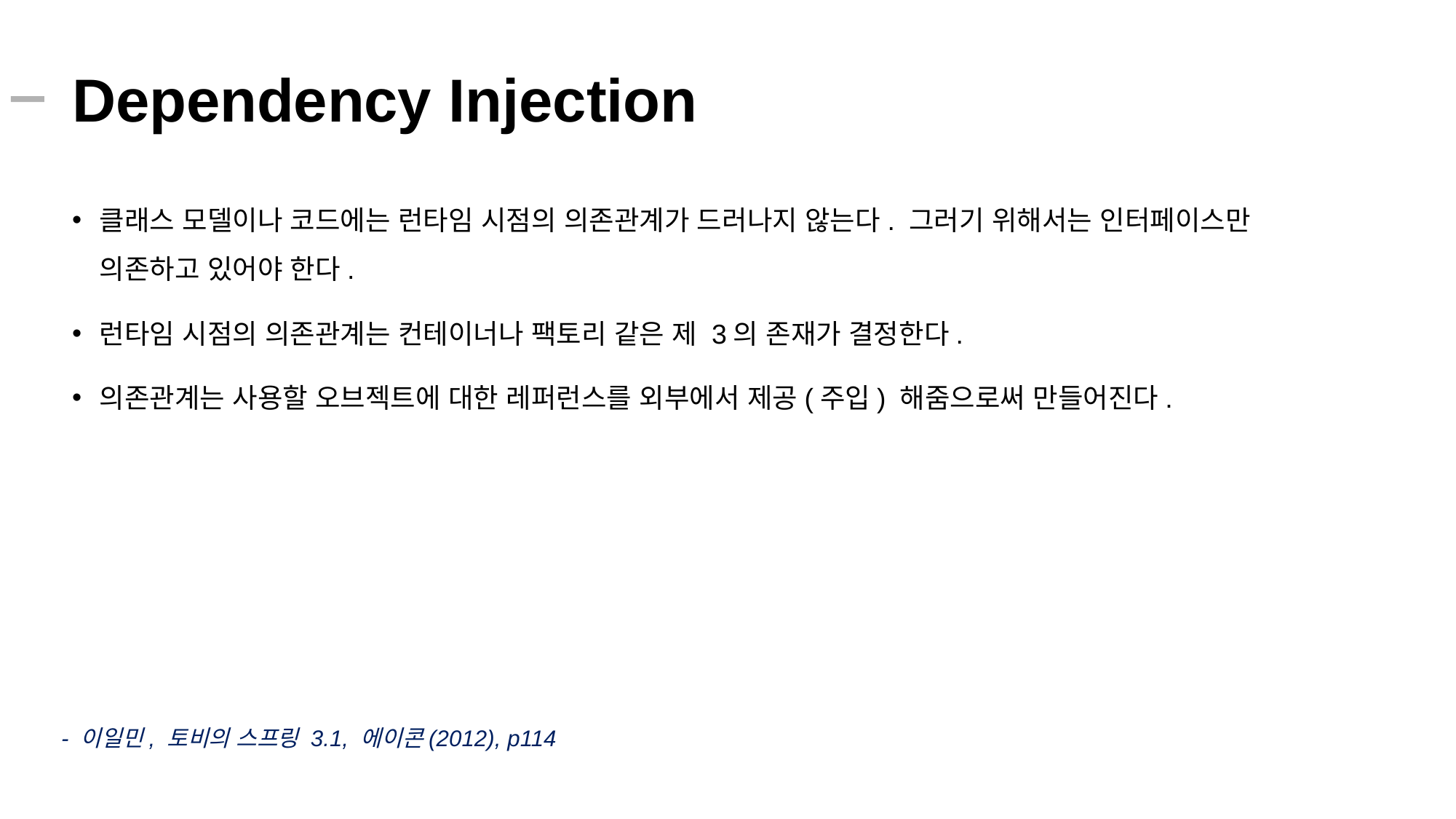

# Dependency Injection

클래스 모델이나 코드에는 런타임 시점의 의존관계가 드러나지 않는다. 그러기 위해서는 인터페이스만 의존하고 있어야 한다.
런타임 시점의 의존관계는 컨테이너나 팩토리 같은 제 3의 존재가 결정한다.
의존관계는 사용할 오브젝트에 대한 레퍼런스를 외부에서 제공(주입) 해줌으로써 만들어진다.

- 이일민, 토비의 스프링 3.1, 에이콘(2012), p114